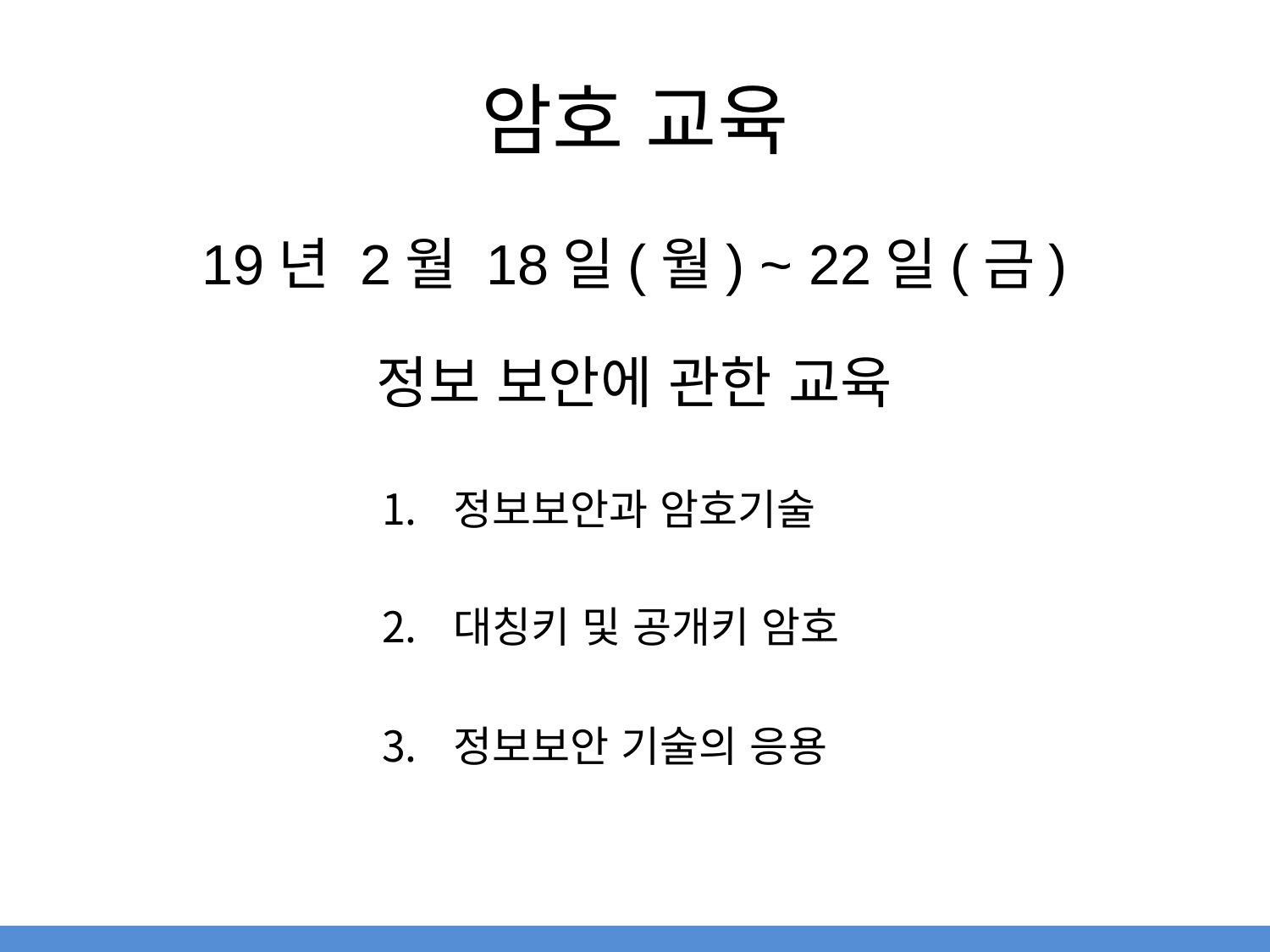

# 암호 교육
19년 2월 18일(월) ~ 22일(금)
정보 보안에 관한 교육
정보보안과 암호기술

대칭키 및 공개키 암호

정보보안 기술의 응용